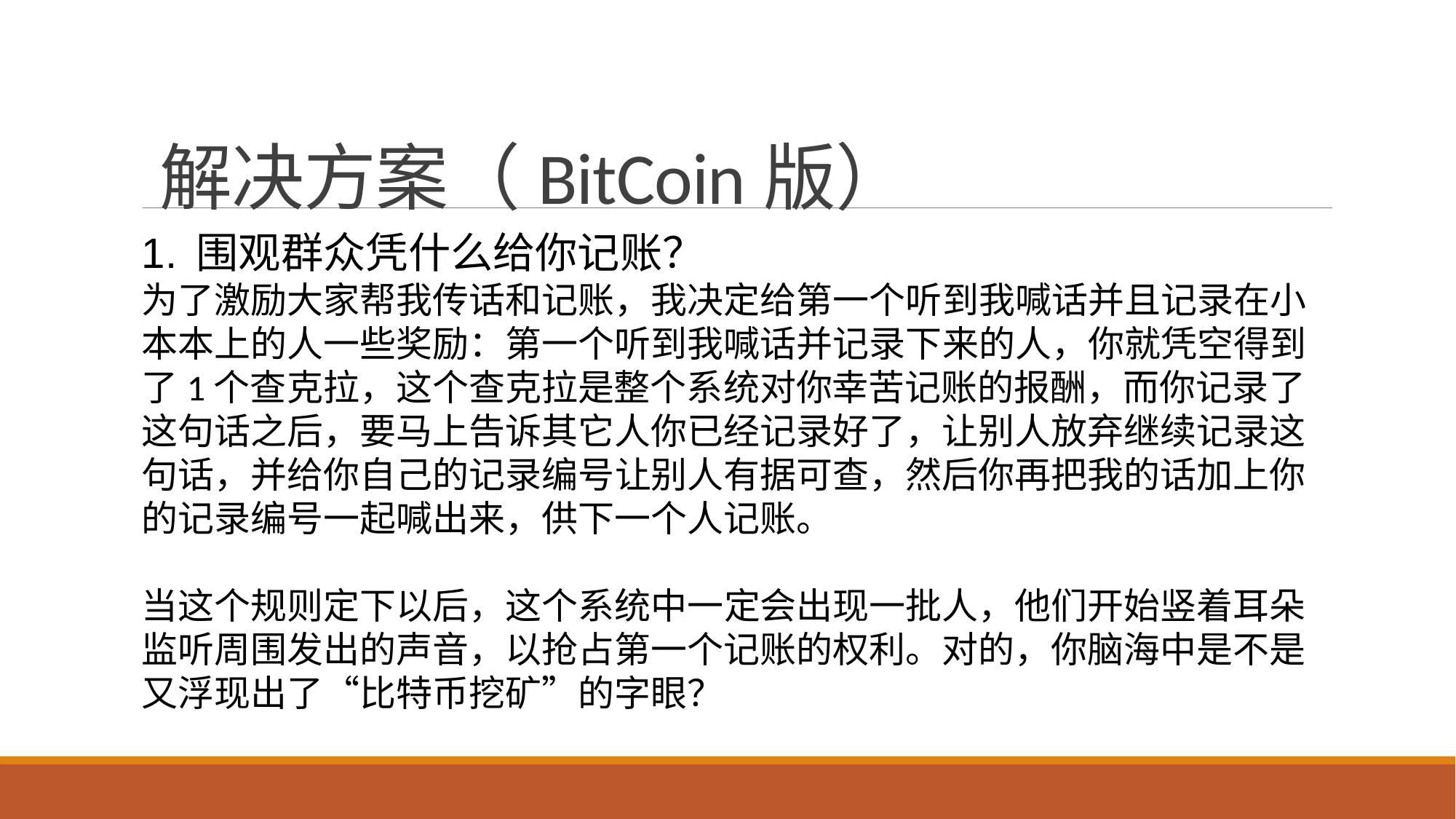

解决方案（BitCoin版）
围观群众凭什么给你记账？
为了激励大家帮我传话和记账，我决定给第一个听到我喊话并且记录在小本本上的人一些奖励：第一个听到我喊话并记录下来的人，你就凭空得到了1个查克拉，这个查克拉是整个系统对你幸苦记账的报酬，而你记录了这句话之后，要马上告诉其它人你已经记录好了，让别人放弃继续记录这句话，并给你自己的记录编号让别人有据可查，然后你再把我的话加上你的记录编号一起喊出来，供下一个人记账。
当这个规则定下以后，这个系统中一定会出现一批人，他们开始竖着耳朵监听周围发出的声音，以抢占第一个记账的权利。对的，你脑海中是不是又浮现出了“比特币挖矿”的字眼？